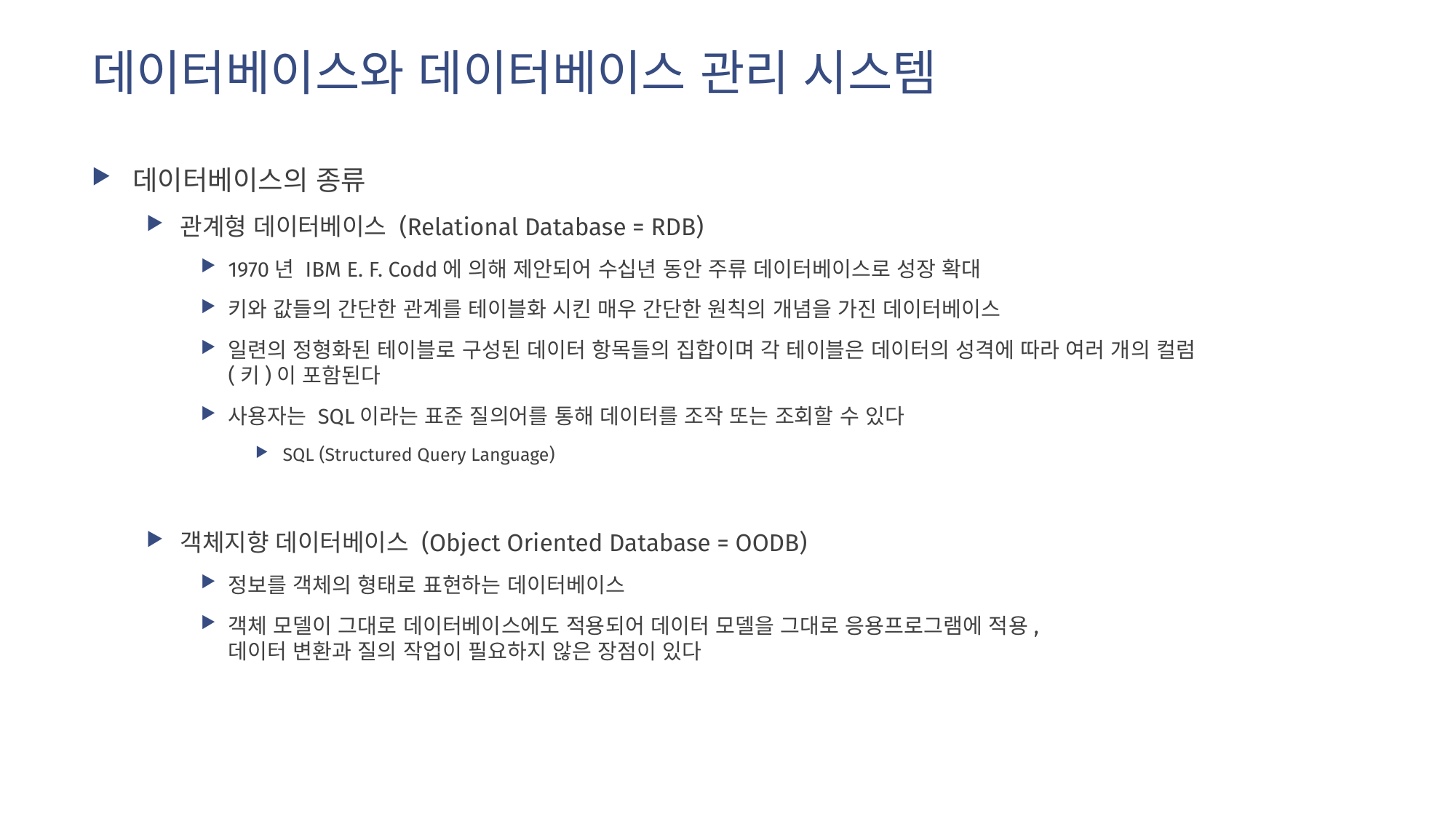

# 데이터베이스와 데이터베이스 관리 시스템
데이터베이스의 종류
관계형 데이터베이스 (Relational Database = RDB)
1970년 IBM E. F. Codd에 의해 제안되어 수십년 동안 주류 데이터베이스로 성장 확대
키와 값들의 간단한 관계를 테이블화 시킨 매우 간단한 원칙의 개념을 가진 데이터베이스
일련의 정형화된 테이블로 구성된 데이터 항목들의 집합이며 각 테이블은 데이터의 성격에 따라 여러 개의 컬럼(키)이 포함된다
사용자는 SQL이라는 표준 질의어를 통해 데이터를 조작 또는 조회할 수 있다
SQL (Structured Query Language)

객체지향 데이터베이스 (Object Oriented Database = OODB)
정보를 객체의 형태로 표현하는 데이터베이스
객체 모델이 그대로 데이터베이스에도 적용되어 데이터 모델을 그대로 응용프로그램에 적용,
데이터 변환과 질의 작업이 필요하지 않은 장점이 있다